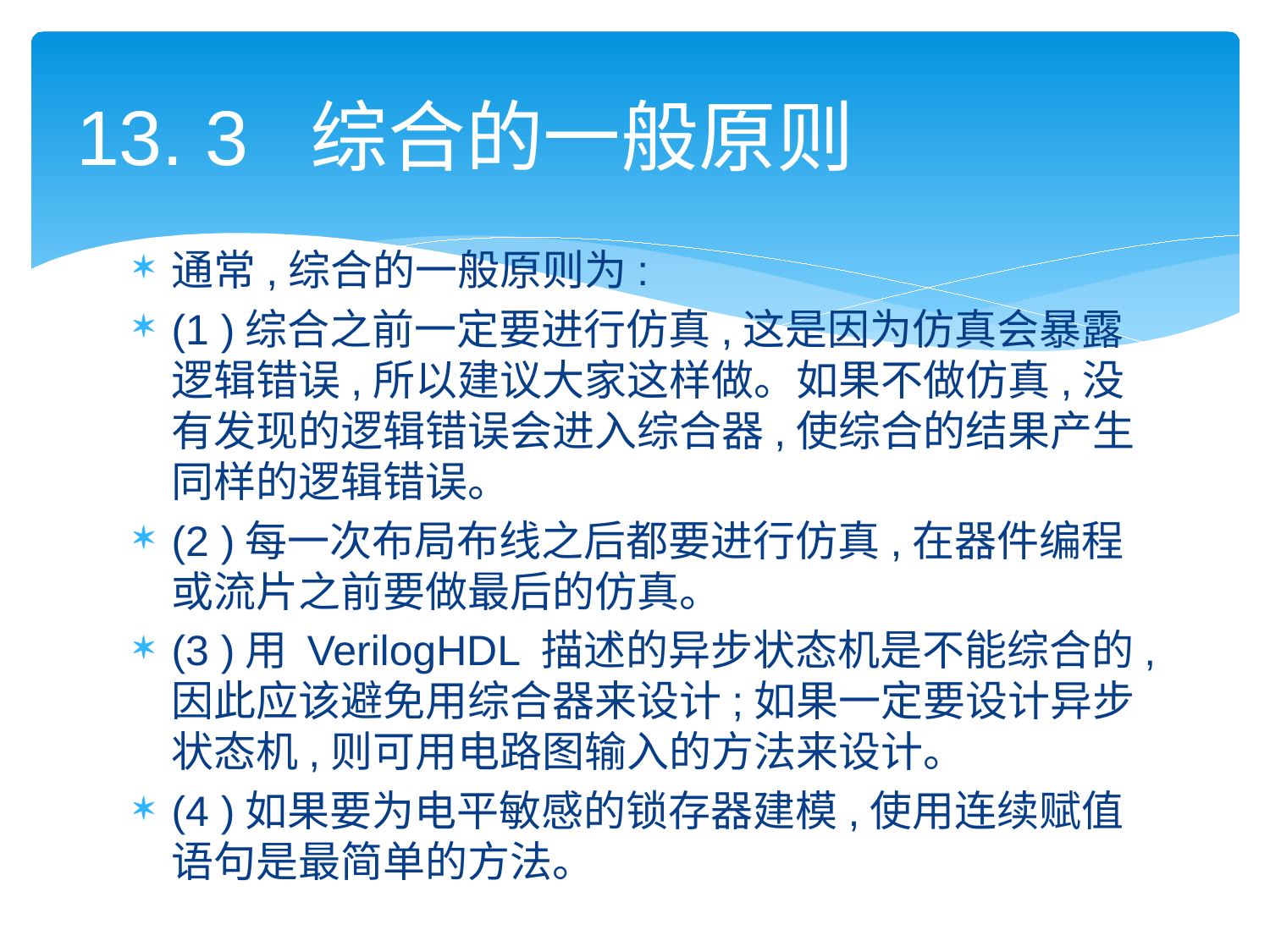

# 13. 3  综合的一般原则
通常,综合的一般原则为:
(1 )综合之前一定要进行仿真,这是因为仿真会暴露逻辑错误,所以建议大家这样做。如果不做仿真,没有发现的逻辑错误会进入综合器,使综合的结果产生同样的逻辑错误。
(2 )每一次布局布线之后都要进行仿真,在器件编程或流片之前要做最后的仿真。
(3 )用 VerilogHDL 描述的异步状态机是不能综合的,因此应该避免用综合器来设计;如果一定要设计异步状态机,则可用电路图输入的方法来设计。
(4 )如果要为电平敏感的锁存器建模,使用连续赋值语句是最简单的方法。